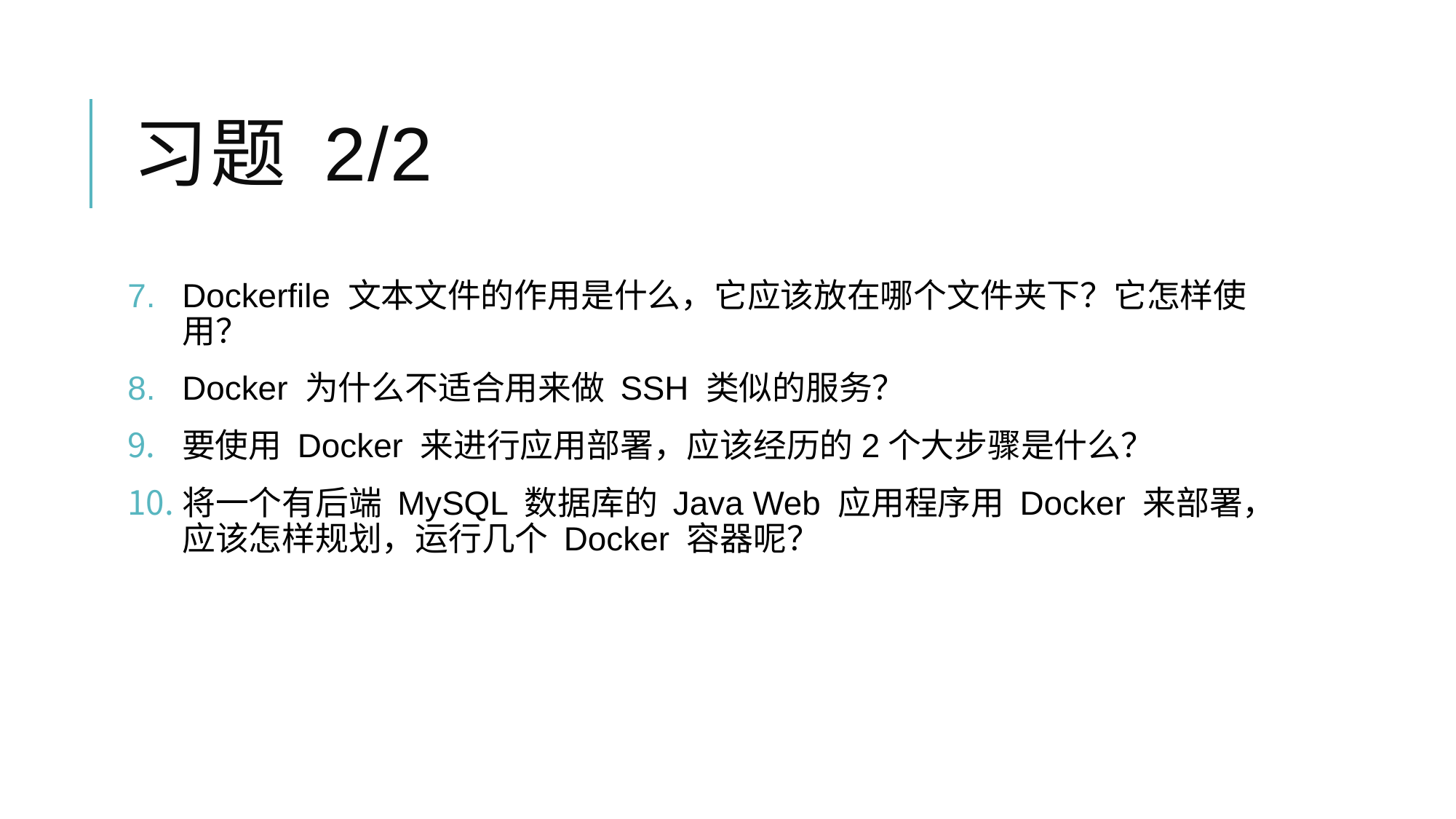

# 习题 2/2
Dockerfile 文本文件的作用是什么，它应该放在哪个文件夹下？它怎样使用？
Docker 为什么不适合用来做 SSH 类似的服务？
要使用 Docker 来进行应用部署，应该经历的2个大步骤是什么？
将一个有后端 MySQL 数据库的 Java Web 应用程序用 Docker 来部署，应该怎样规划，运行几个 Docker 容器呢？